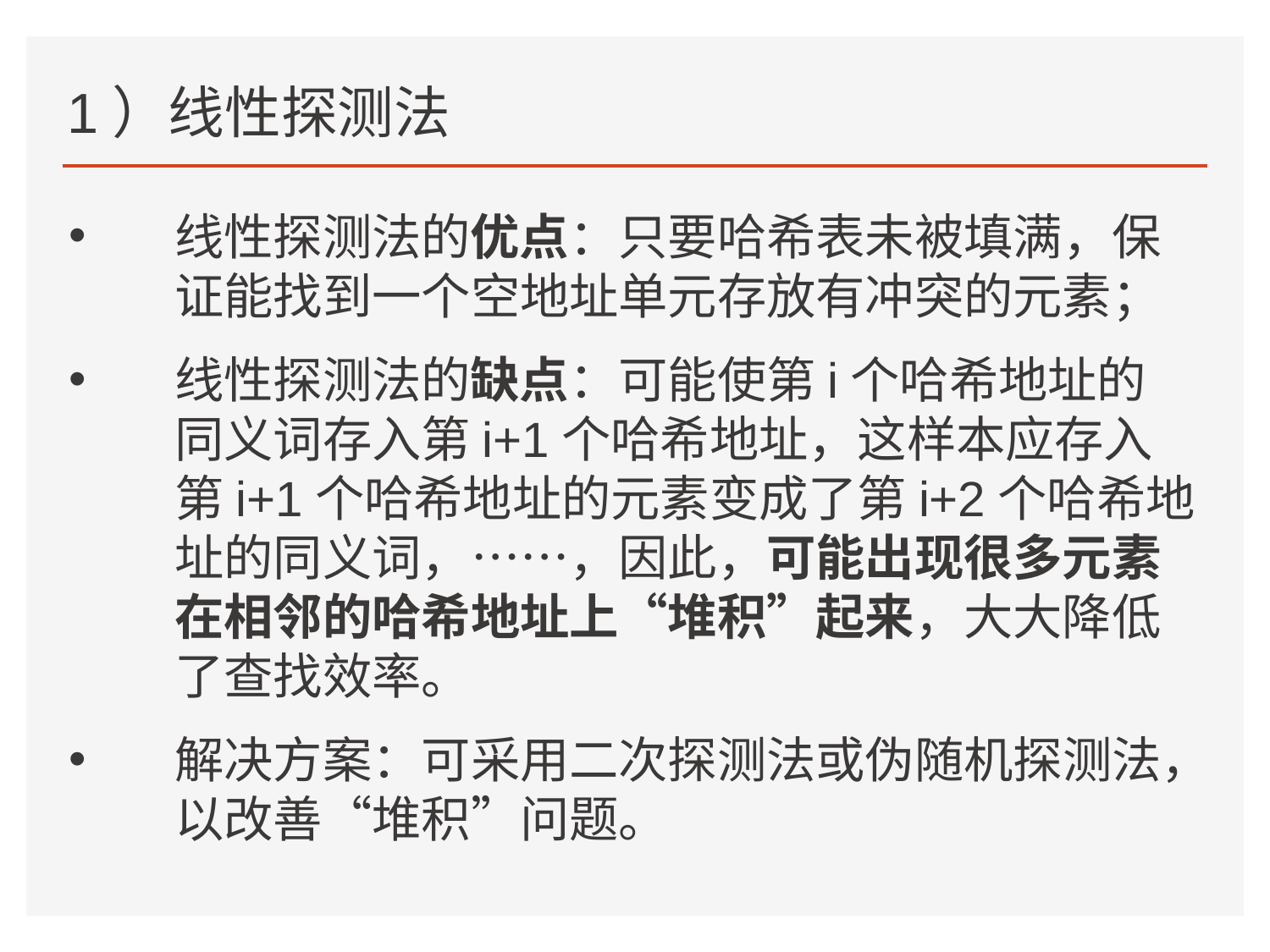

# 1）线性探测法
线性探测法的优点：只要哈希表未被填满，保证能找到一个空地址单元存放有冲突的元素；
线性探测法的缺点：可能使第i个哈希地址的同义词存入第i+1个哈希地址，这样本应存入第i+1个哈希地址的元素变成了第i+2个哈希地址的同义词，……，因此，可能出现很多元素在相邻的哈希地址上“堆积”起来，大大降低了查找效率。
解决方案：可采用二次探测法或伪随机探测法，以改善“堆积”问题。